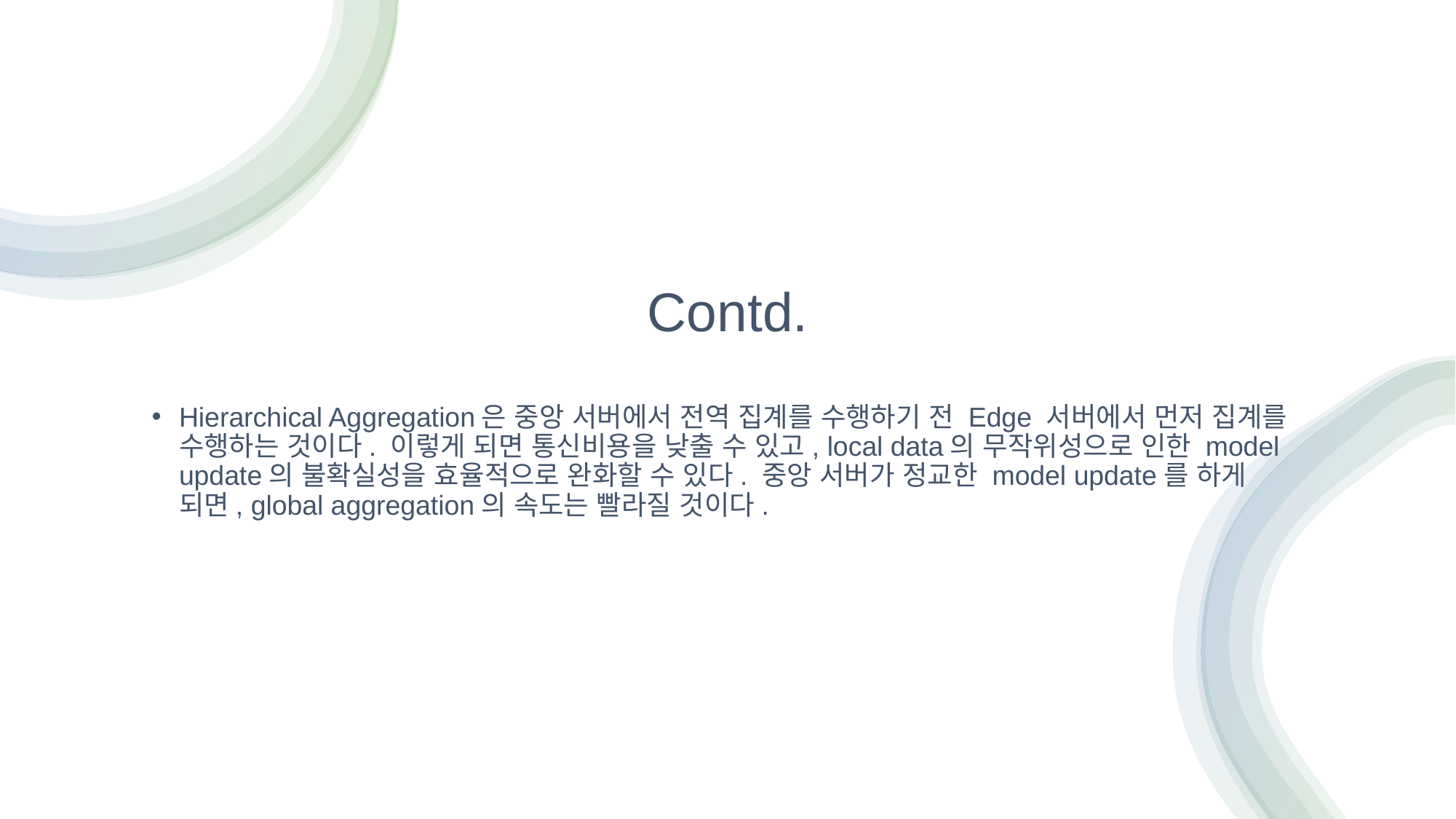

# Contd.
Hierarchical Aggregation은 중앙 서버에서 전역 집계를 수행하기 전 Edge 서버에서 먼저 집계를 수행하는 것이다. 이렇게 되면 통신비용을 낮출 수 있고, local data의 무작위성으로 인한 model update의 불확실성을 효율적으로 완화할 수 있다. 중앙 서버가 정교한 model update를 하게 되면, global aggregation의 속도는 빨라질 것이다.